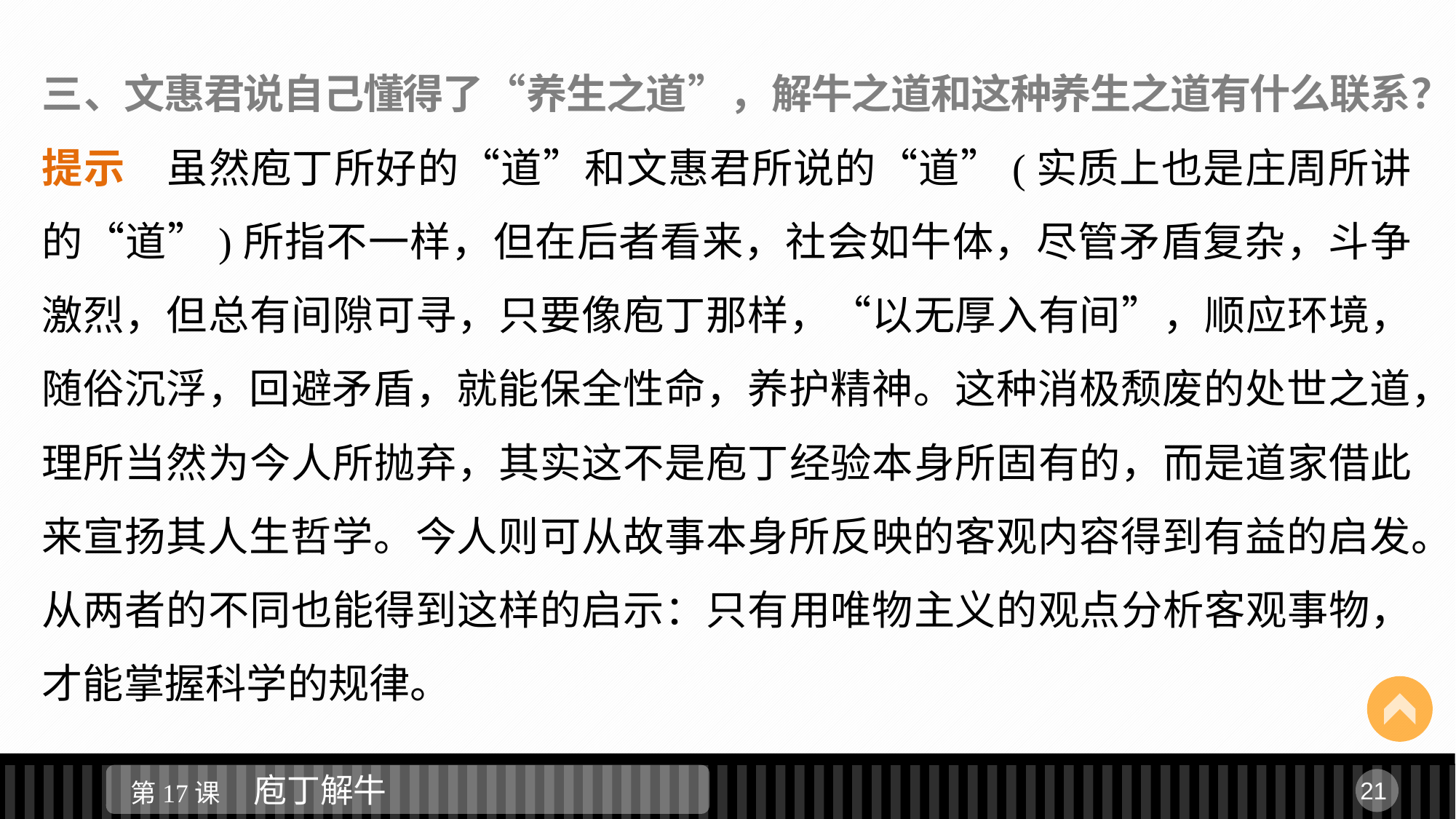

三、文惠君说自己懂得了“养生之道”，解牛之道和这种养生之道有什么联系？
提示　虽然庖丁所好的“道”和文惠君所说的“道”(实质上也是庄周所讲的“道”)所指不一样，但在后者看来，社会如牛体，尽管矛盾复杂，斗争激烈，但总有间隙可寻，只要像庖丁那样，“以无厚入有间”，顺应环境，随俗沉浮，回避矛盾，就能保全性命，养护精神。这种消极颓废的处世之道，理所当然为今人所抛弃，其实这不是庖丁经验本身所固有的，而是道家借此来宣扬其人生哲学。今人则可从故事本身所反映的客观内容得到有益的启发。从两者的不同也能得到这样的启示：只有用唯物主义的观点分析客观事物，才能掌握科学的规律。